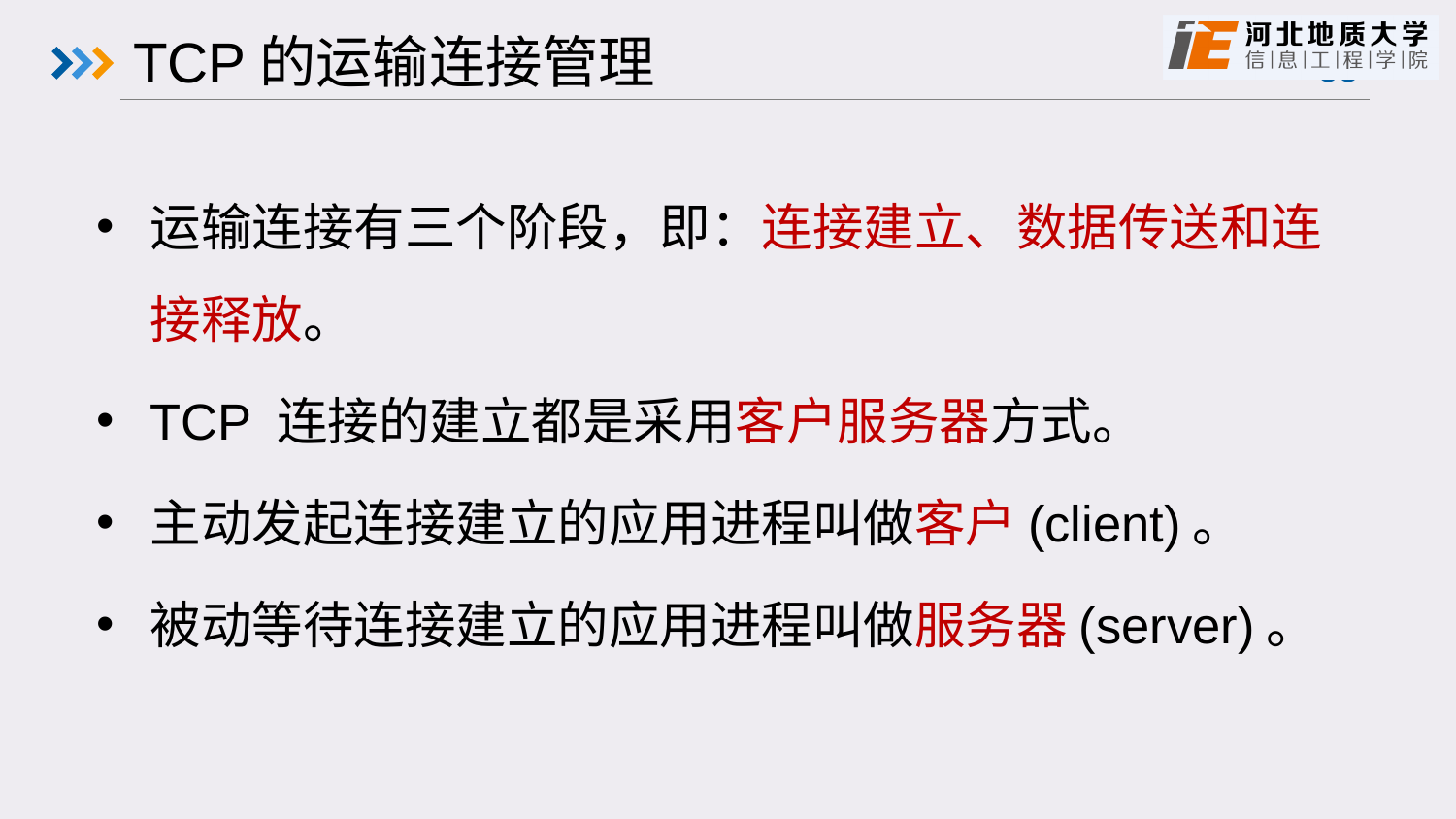

# TCP的运输连接管理
运输连接有三个阶段，即：连接建立、数据传送和连接释放。
TCP 连接的建立都是采用客户服务器方式。
主动发起连接建立的应用进程叫做客户(client)。
被动等待连接建立的应用进程叫做服务器(server)。